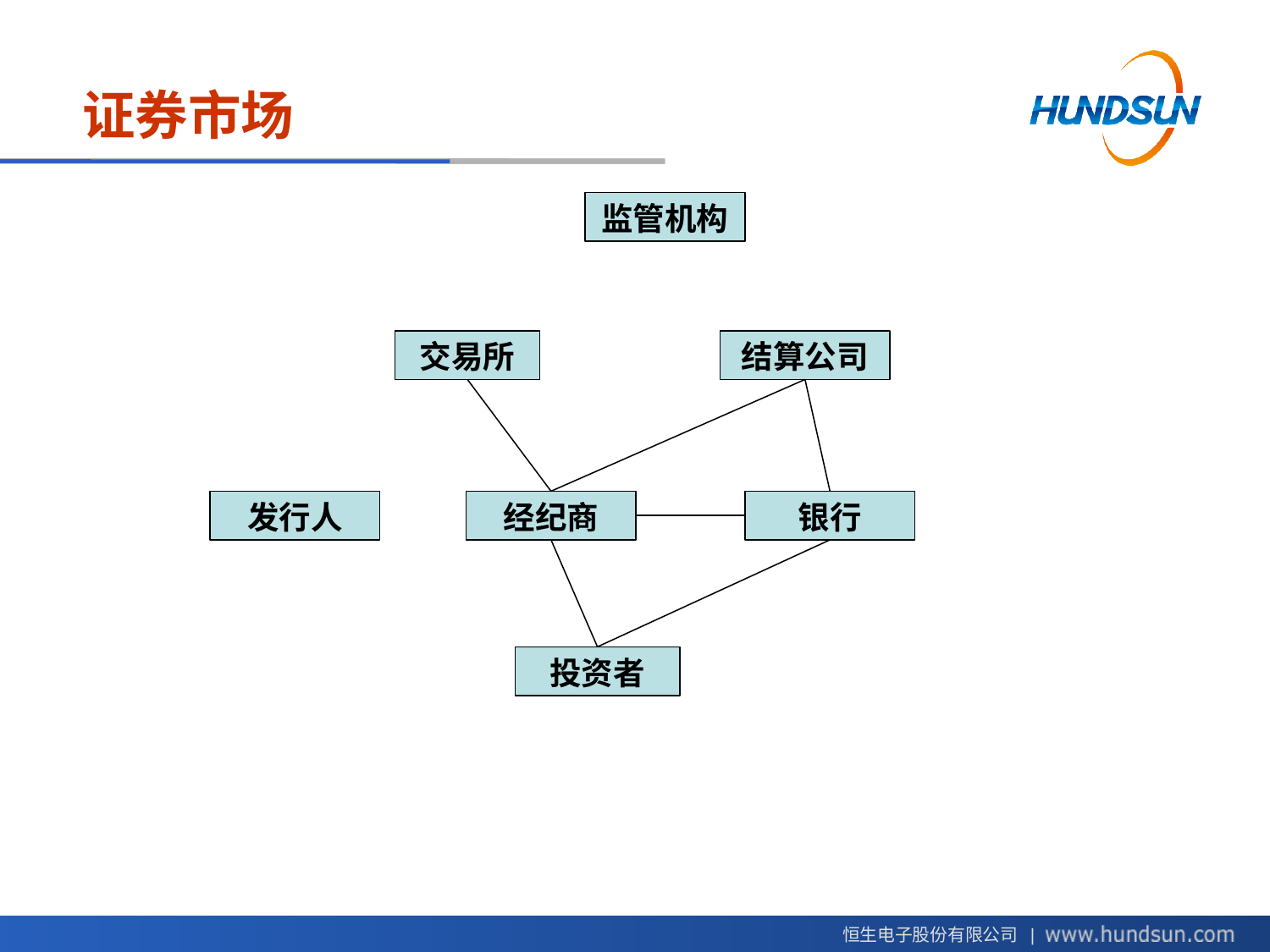

# 证券市场
监管机构
交易所
结算公司
发行人
经纪商
银行
投资者